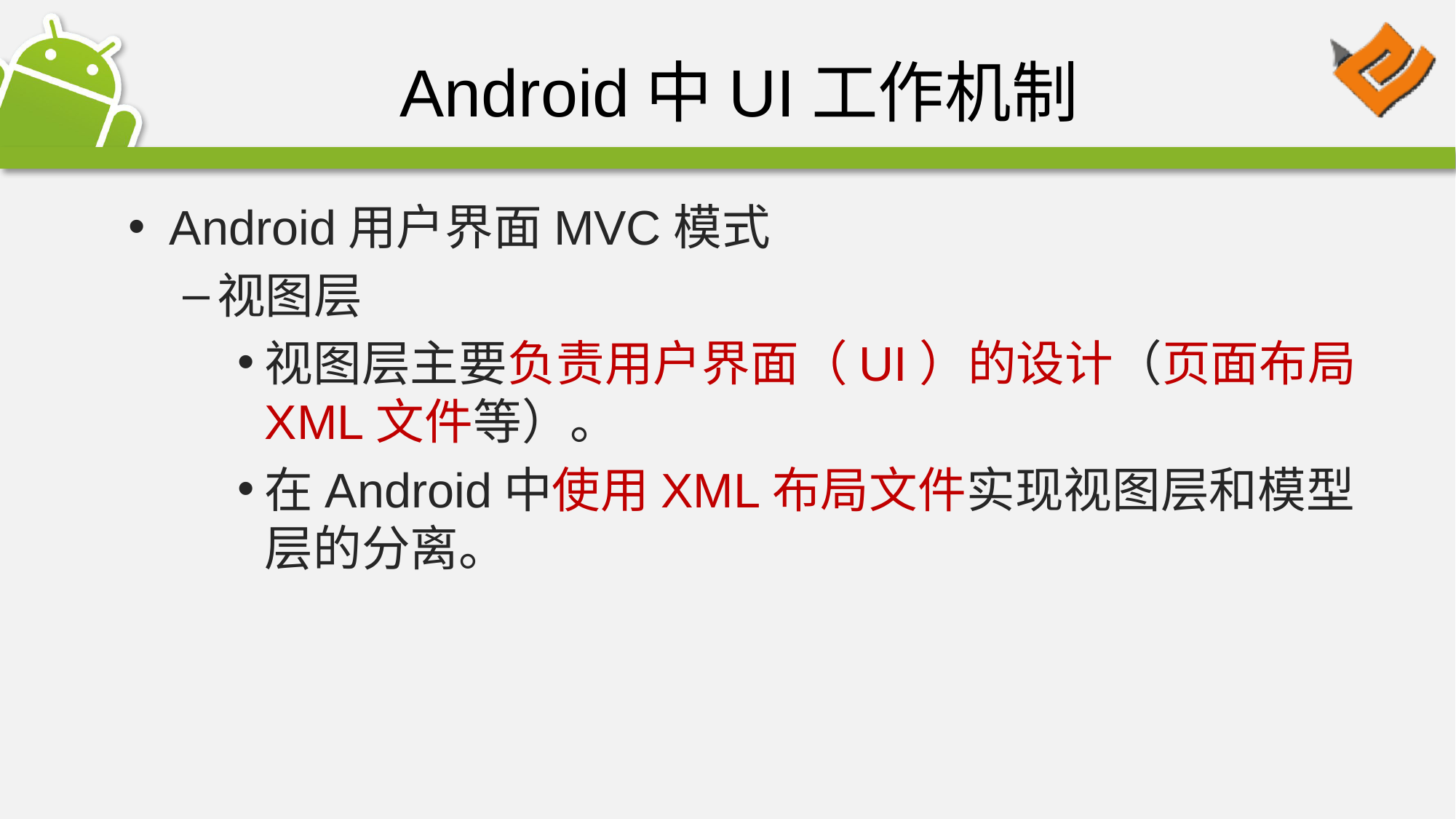

# Android中UI工作机制
Android用户界面MVC模式
视图层
视图层主要负责用户界面（UI）的设计（页面布局XML文件等）。
在Android中使用XML布局文件实现视图层和模型层的分离。